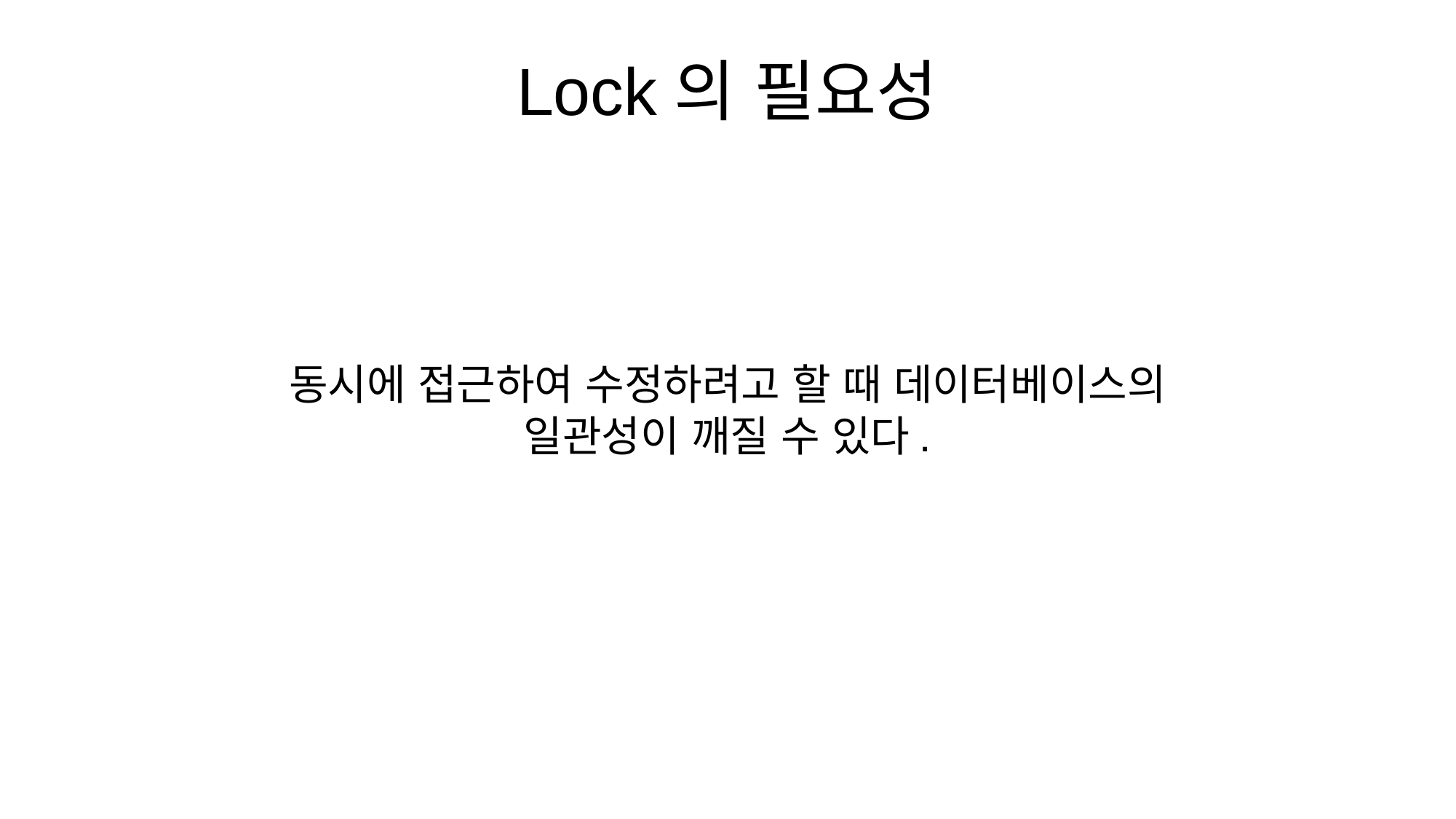

# Lock의 필요성
동시에 접근하여 수정하려고 할 때 데이터베이스의 일관성이 깨질 수 있다.